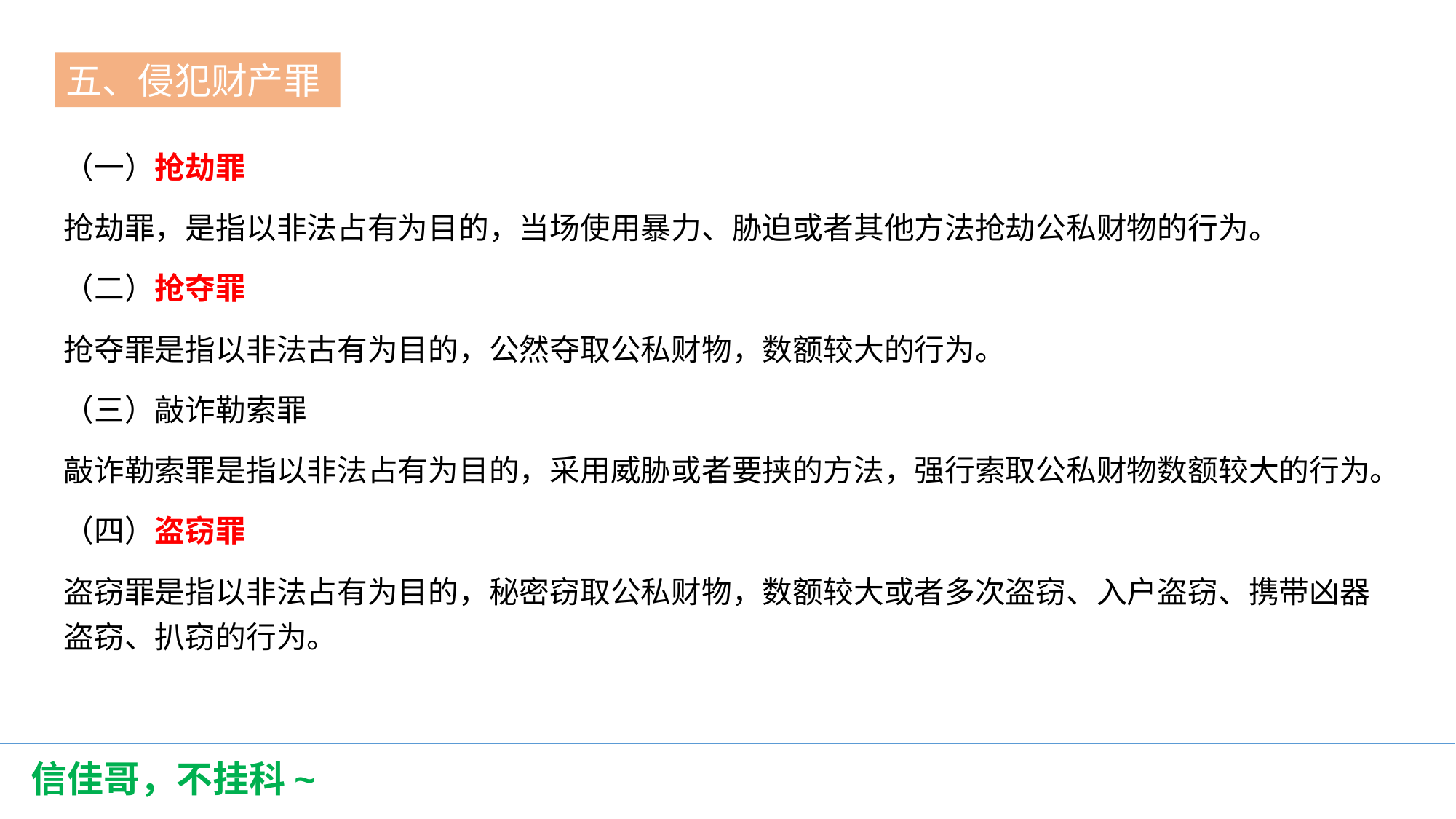

五、侵犯财产罪
第一节
（一）抢劫罪
抢劫罪，是指以非法占有为目的，当场使用暴力、胁迫或者其他方法抢劫公私财物的行为。
（二）抢夺罪
抢夺罪是指以非法古有为目的，公然夺取公私财物，数额较大的行为。
（三）敲诈勒索罪
敲诈勒索罪是指以非法占有为目的，采用威胁或者要挟的方法，强行索取公私财物数额较大的行为。
（四）盗窃罪
盗窃罪是指以非法占有为目的，秘密窃取公私财物，数额较大或者多次盗窃、入户盗窃、携带凶器盗窃、扒窃的行为。